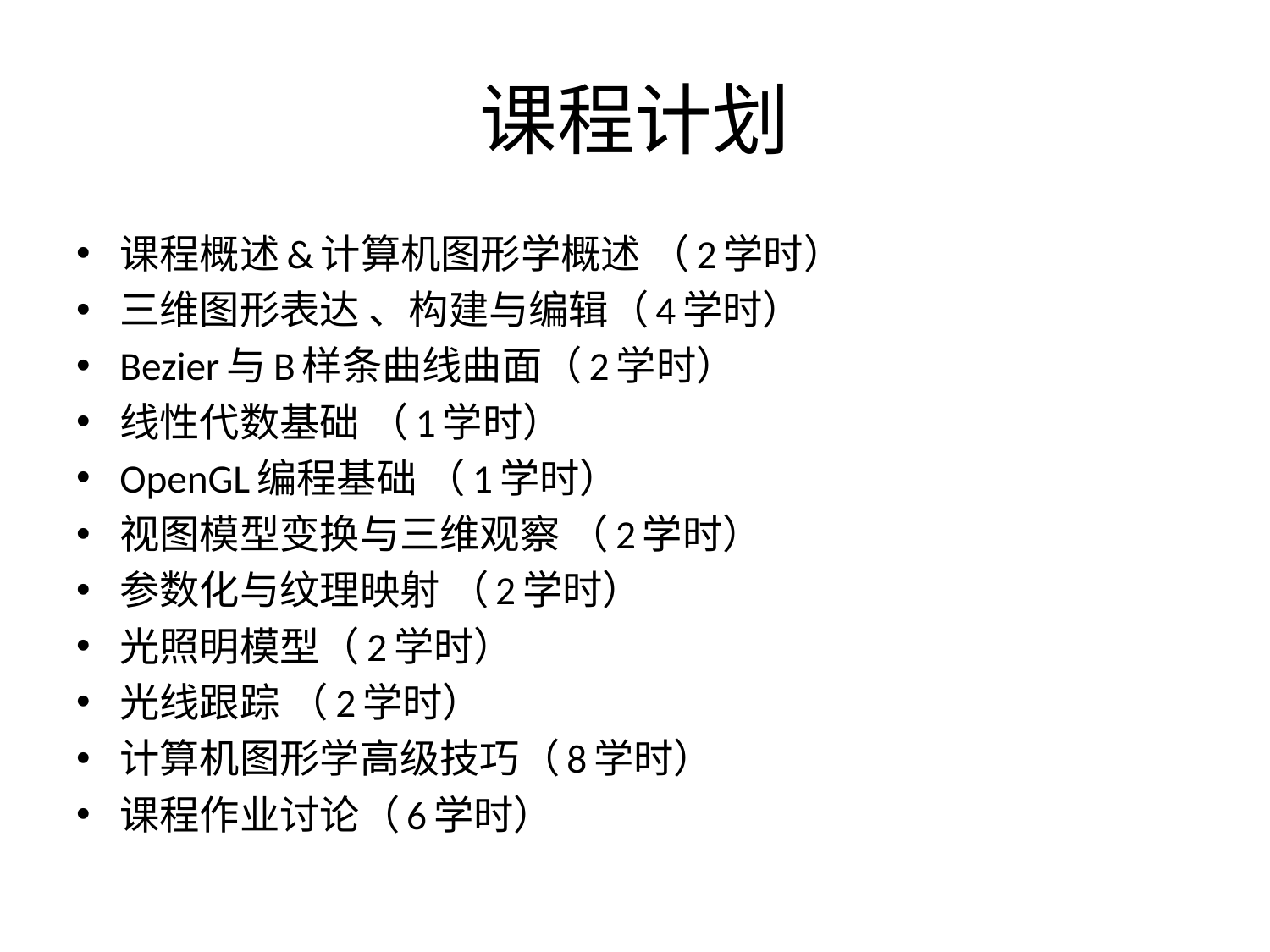

# 课程计划
课程概述&计算机图形学概述 （2学时）
三维图形表达 、构建与编辑（4学时）
Bezier与B样条曲线曲面（2学时）
线性代数基础 （1学时）
OpenGL编程基础 （1学时）
视图模型变换与三维观察 （2学时）
参数化与纹理映射 （2学时）
光照明模型（2学时）
光线跟踪 （2学时）
计算机图形学高级技巧（8学时）
课程作业讨论（6学时）